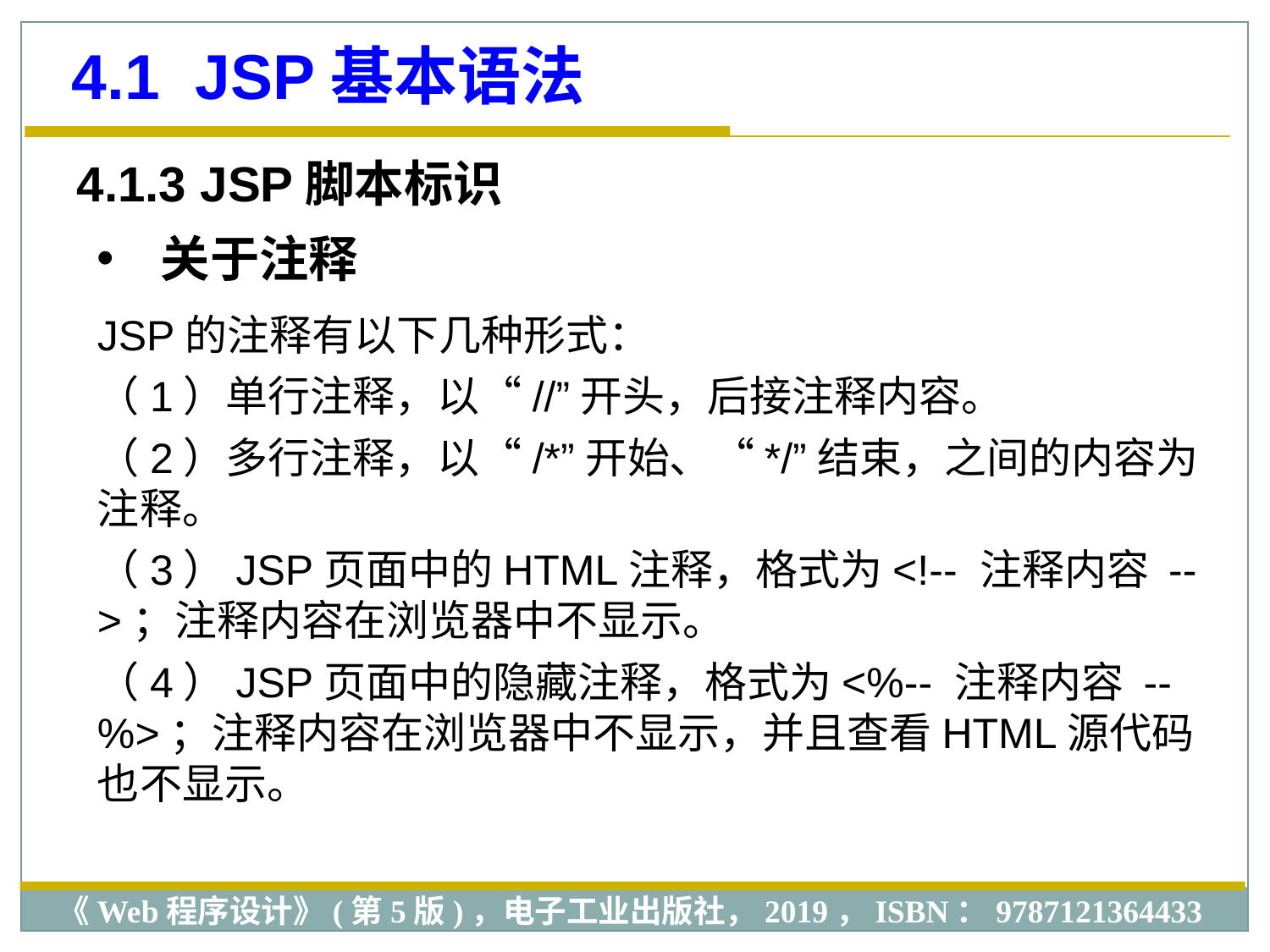

4.1  JSP基本语法
4.1.3 JSP脚本标识
关于注释
JSP的注释有以下几种形式：
（1）单行注释，以“//”开头，后接注释内容。
（2）多行注释，以“/*”开始、“*/”结束，之间的内容为注释。
（3）JSP页面中的HTML注释，格式为<!-- 注释内容 -->；注释内容在浏览器中不显示。
（4）JSP页面中的隐藏注释，格式为<%-- 注释内容 --%>；注释内容在浏览器中不显示，并且查看HTML源代码也不显示。